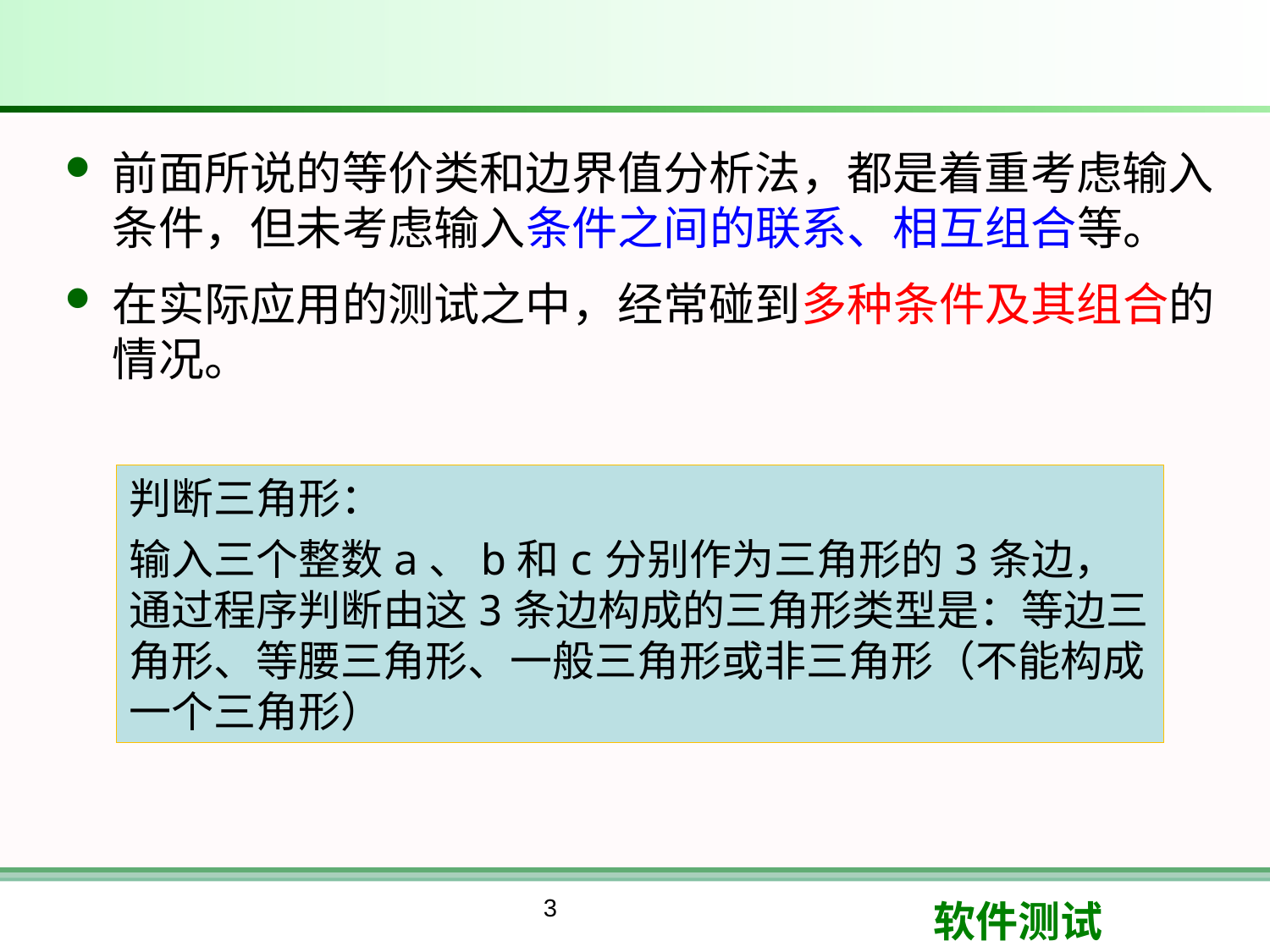

#
前面所说的等价类和边界值分析法，都是着重考虑输入条件，但未考虑输入条件之间的联系、相互组合等。
在实际应用的测试之中，经常碰到多种条件及其组合的情况。
判断三角形：
输入三个整数a、b和c分别作为三角形的3条边，通过程序判断由这3条边构成的三角形类型是：等边三角形、等腰三角形、一般三角形或非三角形（不能构成一个三角形）
3